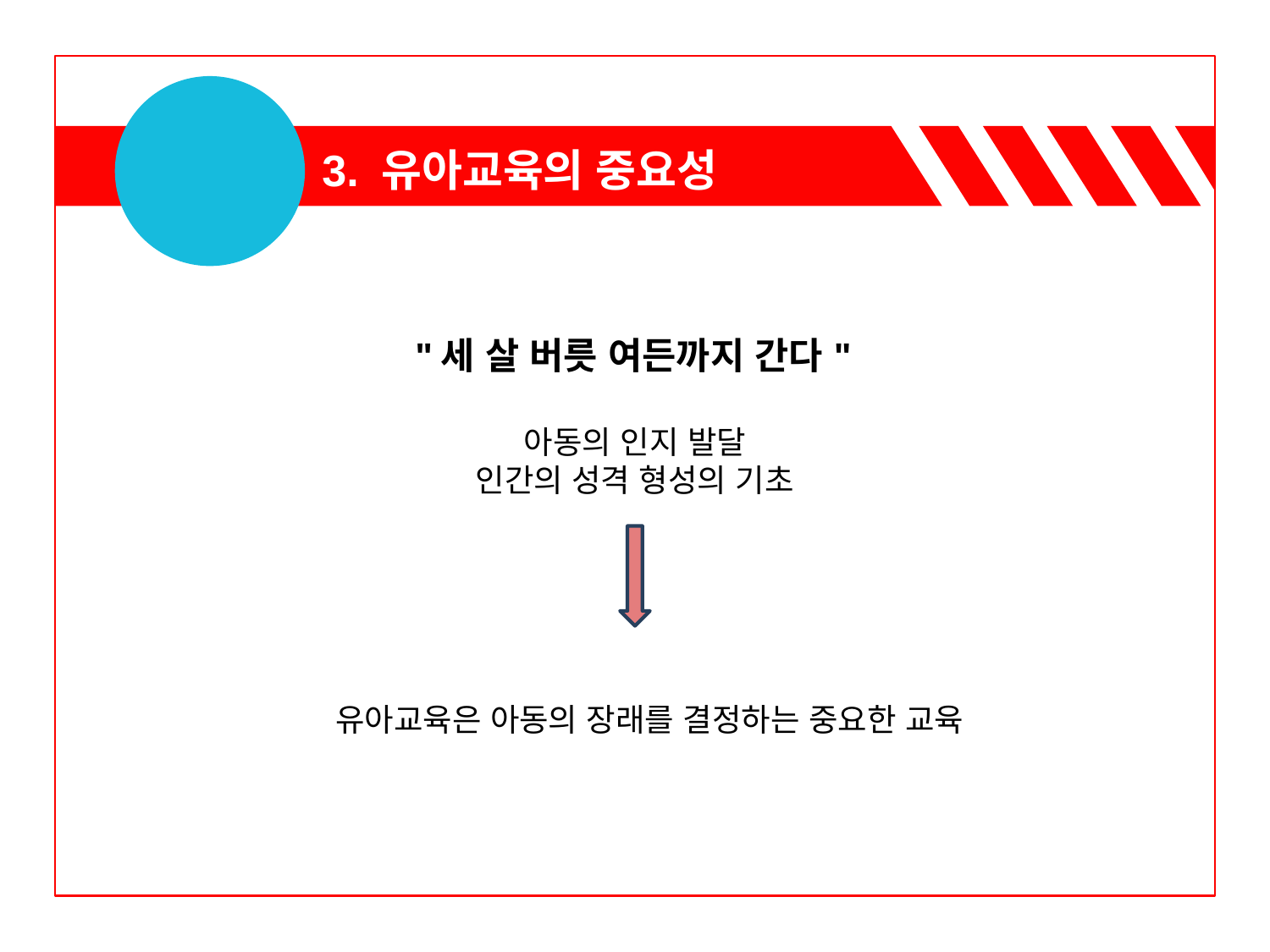

3. 유아교육의 중요성
| "세 살 버릇 여든까지 간다" |
| --- |
아동의 인지 발달
인간의 성격 형성의 기초

  유아교육은 아동의 장래를 결정하는 중요한 교육